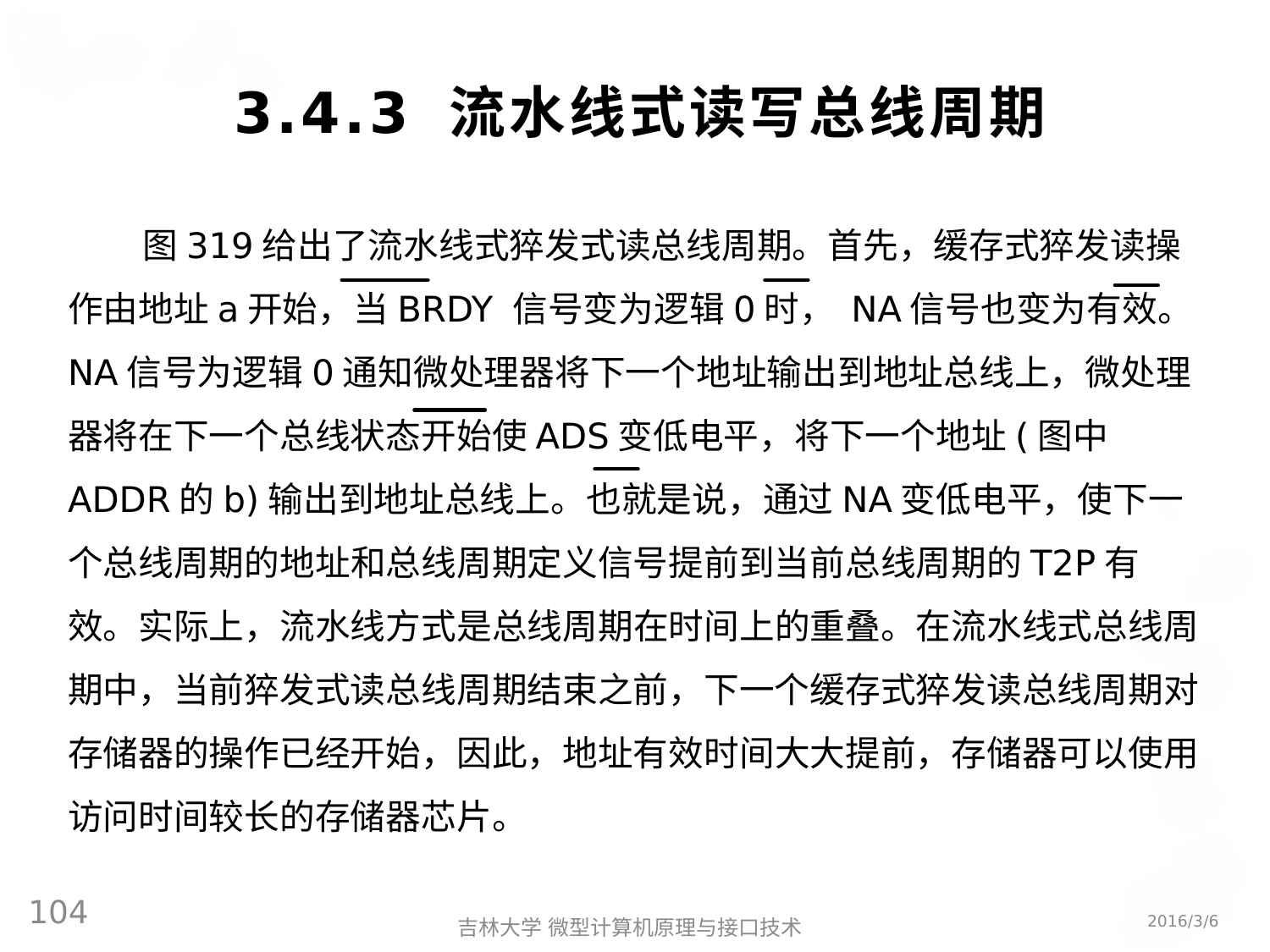

# 3.4.3 流水线式读写总线周期
图319给出了流水线式猝发式读总线周期。首先，缓存式猝发读操作由地址a开始，当BRDY 信号变为逻辑0时， NA信号也变为有效。 NA信号为逻辑0通知微处理器将下一个地址输出到地址总线上，微处理器将在下一个总线状态开始使ADS变低电平，将下一个地址(图中ADDR的b)输出到地址总线上。也就是说，通过NA变低电平，使下一个总线周期的地址和总线周期定义信号提前到当前总线周期的T2P有效。实际上，流水线方式是总线周期在时间上的重叠。在流水线式总线周期中，当前猝发式读总线周期结束之前，下一个缓存式猝发读总线周期对存储器的操作已经开始，因此，地址有效时间大大提前，存储器可以使用访问时间较长的存储器芯片。

104
2016/3/6
吉林大学 微型计算机原理与接口技术